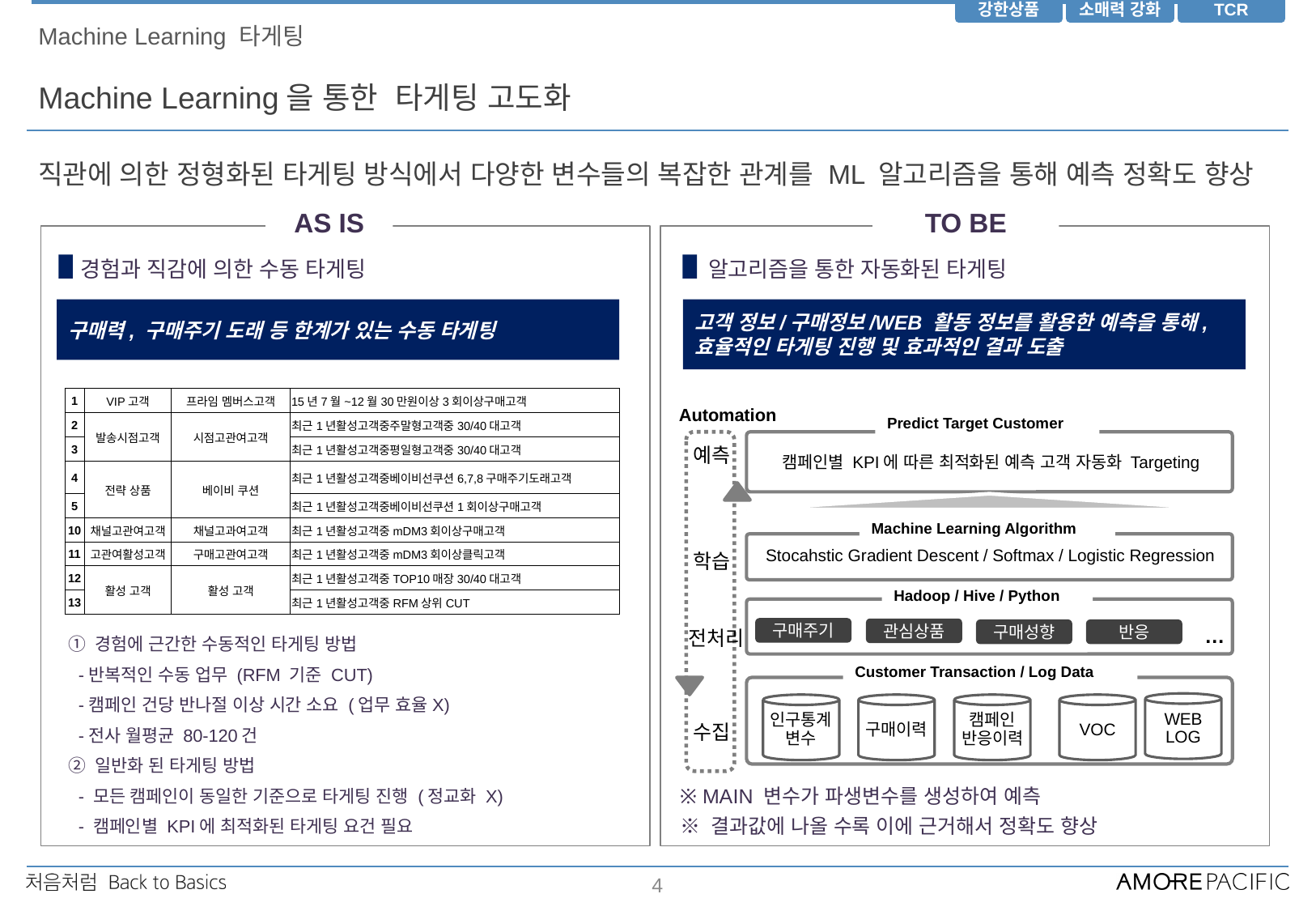

Machine Learning 타게팅
Machine Learning을 통한  타게팅 고도화
직관에 의한 정형화된 타게팅 방식에서 다양한 변수들의 복잡한 관계를 ML 알고리즘을 통해 예측 정확도 향상
TO BE
AS IS

경험과 직감에 의한 수동 타게팅
알고리즘을 통한 자동화된 타게팅

구매력, 구매주기 도래 등 한계가 있는 수동 타게팅
고객 정보/구매정보/WEB 활동 정보를 활용한 예측을 통해,
효율적인 타게팅 진행 및 효과적인 결과 도출
| 1 | VIP고객 | 프라임 멤버스고객 | 15년7월~12월30만원이상3회이상구매고객 |
| --- | --- | --- | --- |
| 2 | 발송시점고객 | 시점고관여고객 | 최근1년활성고객중주말형고객중30/40대고객 |
| 3 |  |  | 최근1년활성고객중평일형고객중30/40대고객 |
| 4 | 전략 상품 | 베이비 쿠션 | 최근1년활성고객중베이비선쿠션6,7,8구매주기도래고객 |
| 5 |  |  | 최근1년활성고객중베이비선쿠션1회이상구매고객 |
| 10 | 채널고관여고객 | 채널고과여고객 | 최근1년활성고객중mDM3회이상구매고객 |
| 11 | 고관여활성고객 | 구매고관여고객 | 최근1년활성고객중mDM3회이상클릭고객 |
| 12 | 활성 고객 | 활성 고객 | 최근1년활성고객중TOP10매장30/40대고객 |
| 13 |  |  | 최근1년활성고객중RFM상위CUT |
Automation
Predict Target Customer

예측
캠페인별 KPI에 따른 최적화된 예측 고객 자동화 Targeting

Machine Learning Algorithm

Stocahstic Gradient Descent / Softmax / Logistic Regression
학습
Hadoop / Hive / Python

…
① 경험에 근간한 수동적인 타게팅 방법
  -반복적인 수동 업무 (RFM 기준 CUT)
  -캠페인 건당 반나절 이상 시간 소요 (업무 효율X)
  -전사 월평균 80-120건
② 일반화 된 타게팅 방법
  - 모든 캠페인이 동일한 기준으로 타게팅 진행 (정교화 X)
  - 캠페인별 KPI에 최적화된 타게팅 요건 필요

구매주기
관심상품
구매성향
반응
전처리
Customer Transaction / Log Data

WEB
LOG
인구통계
변수
구매이력
캠페인
반응이력
VOC
수집
※ MAIN 변수가 파생변수를 생성하여 예측
※ 결과값에 나올 수록 이에 근거해서 정확도 향상
4